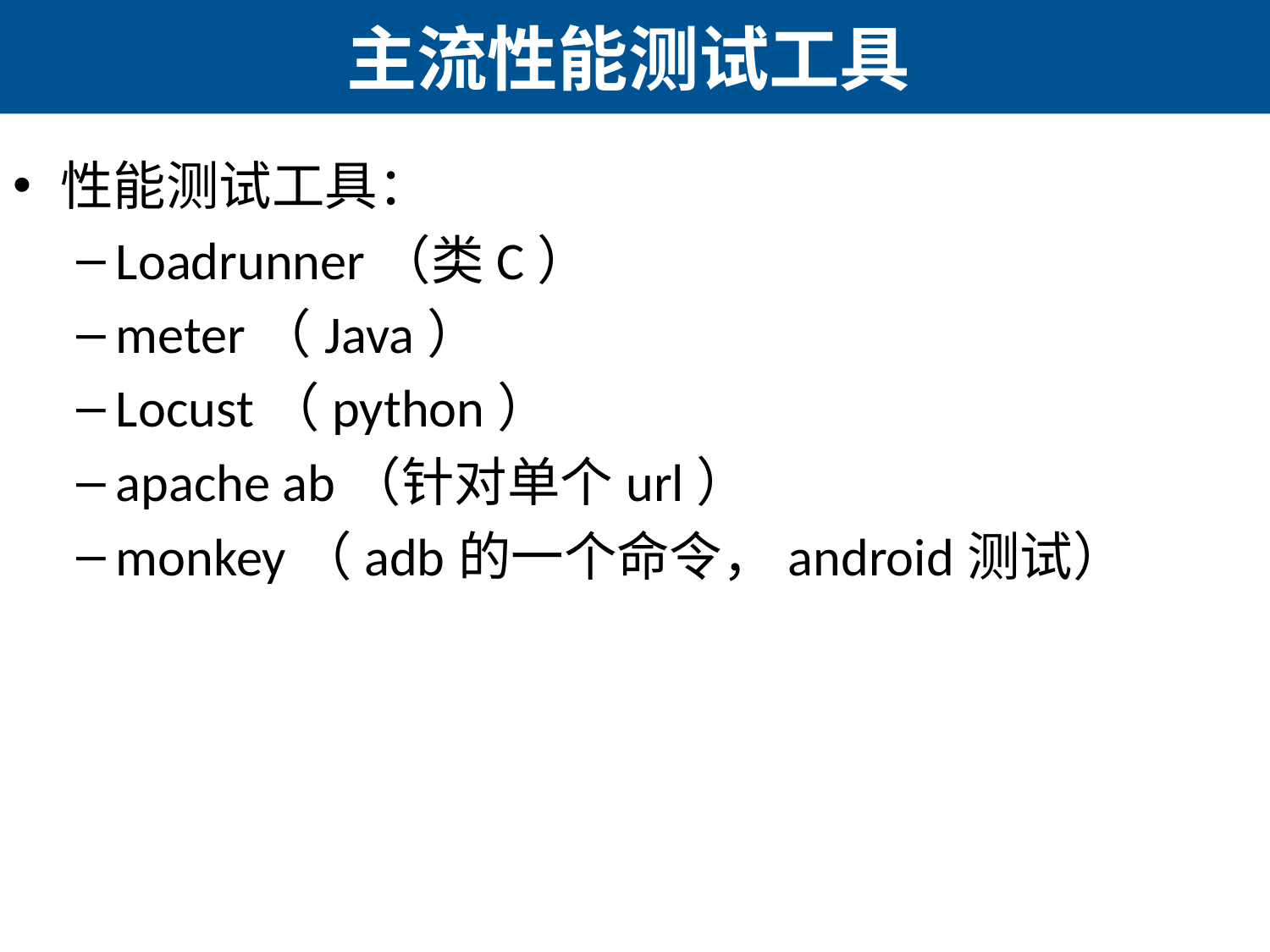

# 主流性能测试工具
性能测试工具：
Loadrunner（类C）
meter（Java）
Locust（python）
apache ab（针对单个url）
monkey（adb的一个命令，android测试）